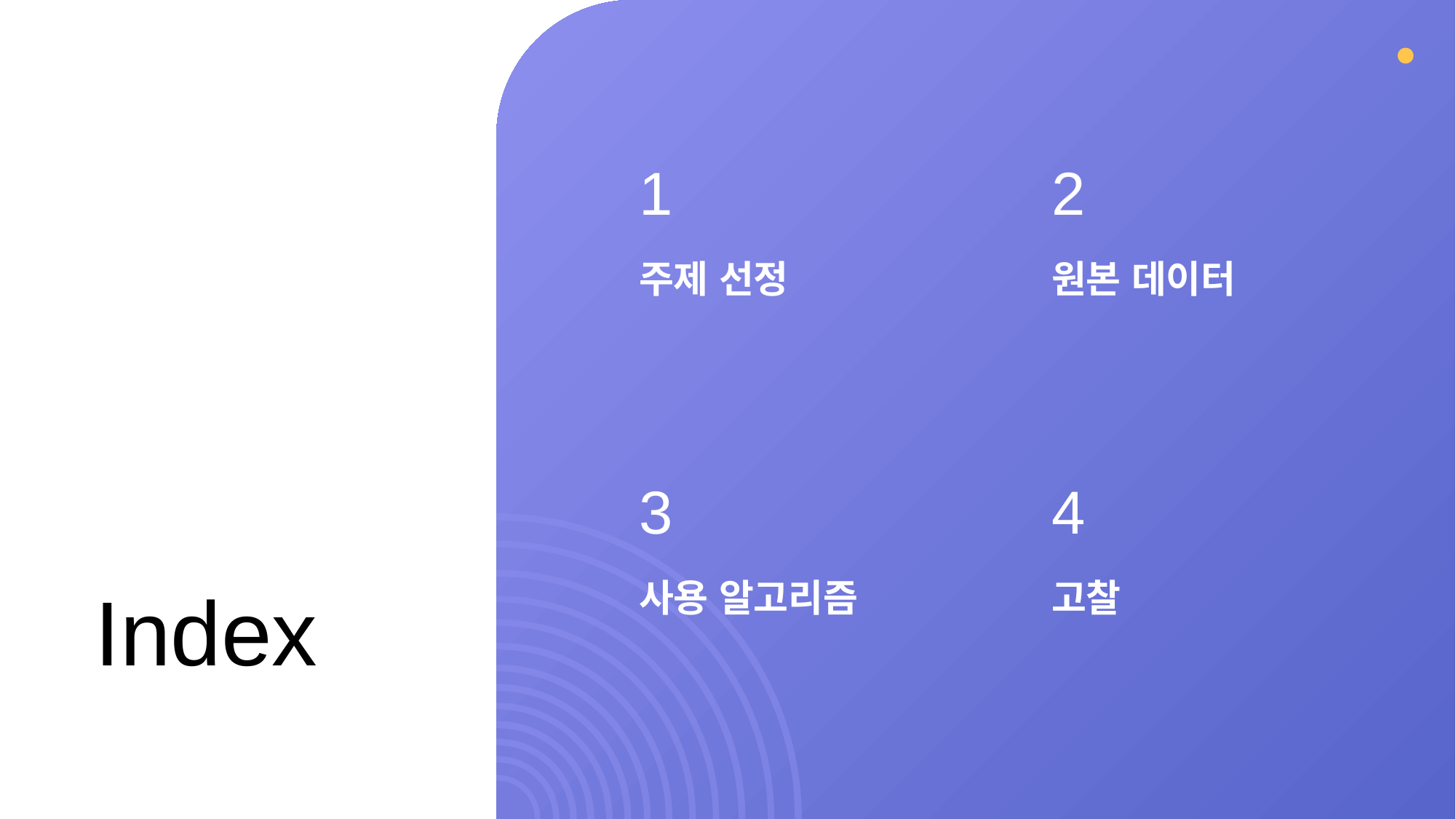

1
2
주제 선정
원본 데이터
3
4

Index
사용 알고리즘
고찰